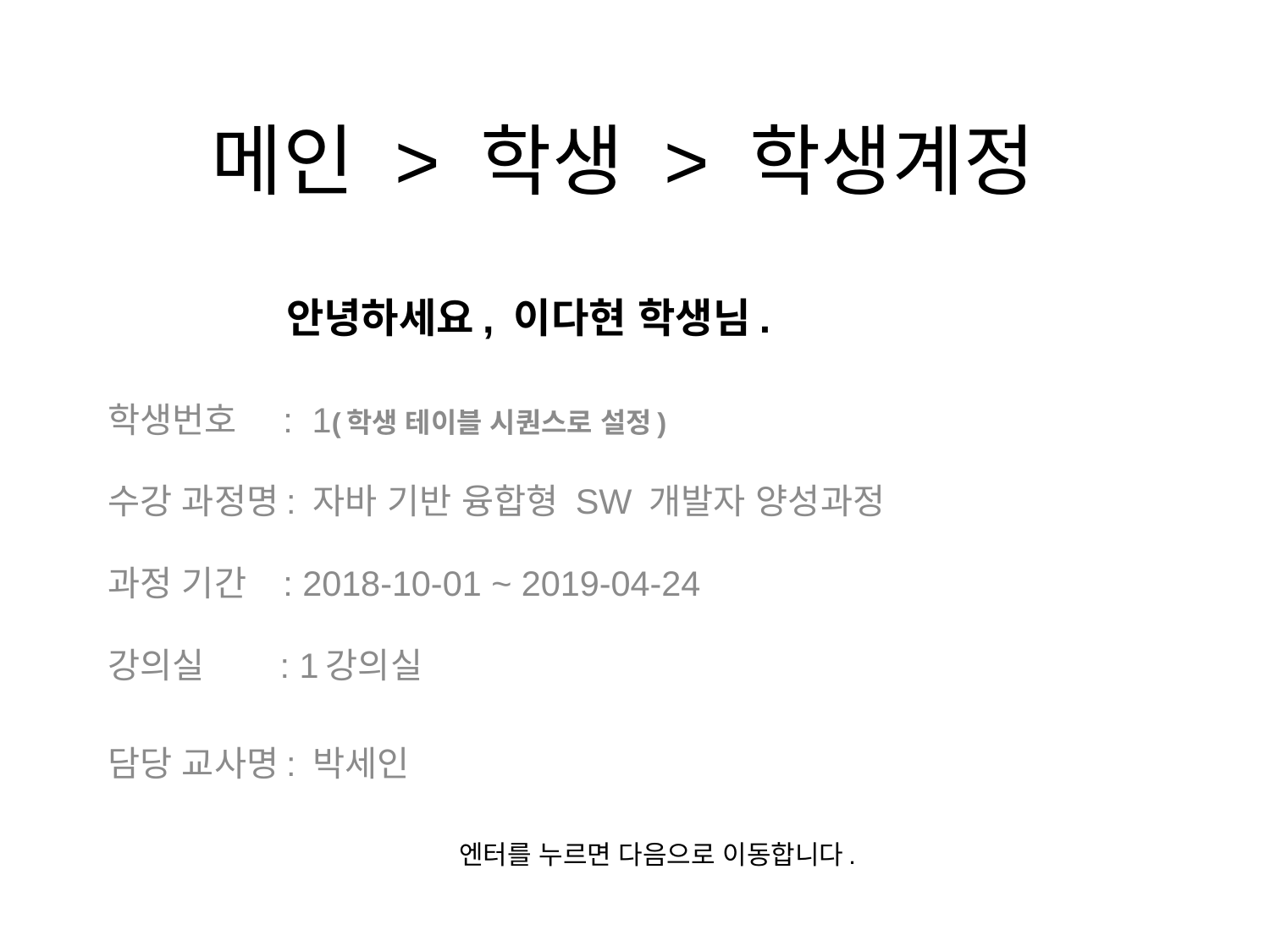

# 메인 > 학생 > 학생계정
	       안녕하세요, 이다현 학생님.

학생번호    :  1(학생 테이블 시퀀스로 설정)

수강 과정명: 자바 기반 융합형 SW 개발자 양성과정

과정 기간   : 2018-10-01 ~ 2019-04-24

강의실       : 1강의실

담당 교사명: 박세인

엔터를 누르면 다음으로 이동합니다.